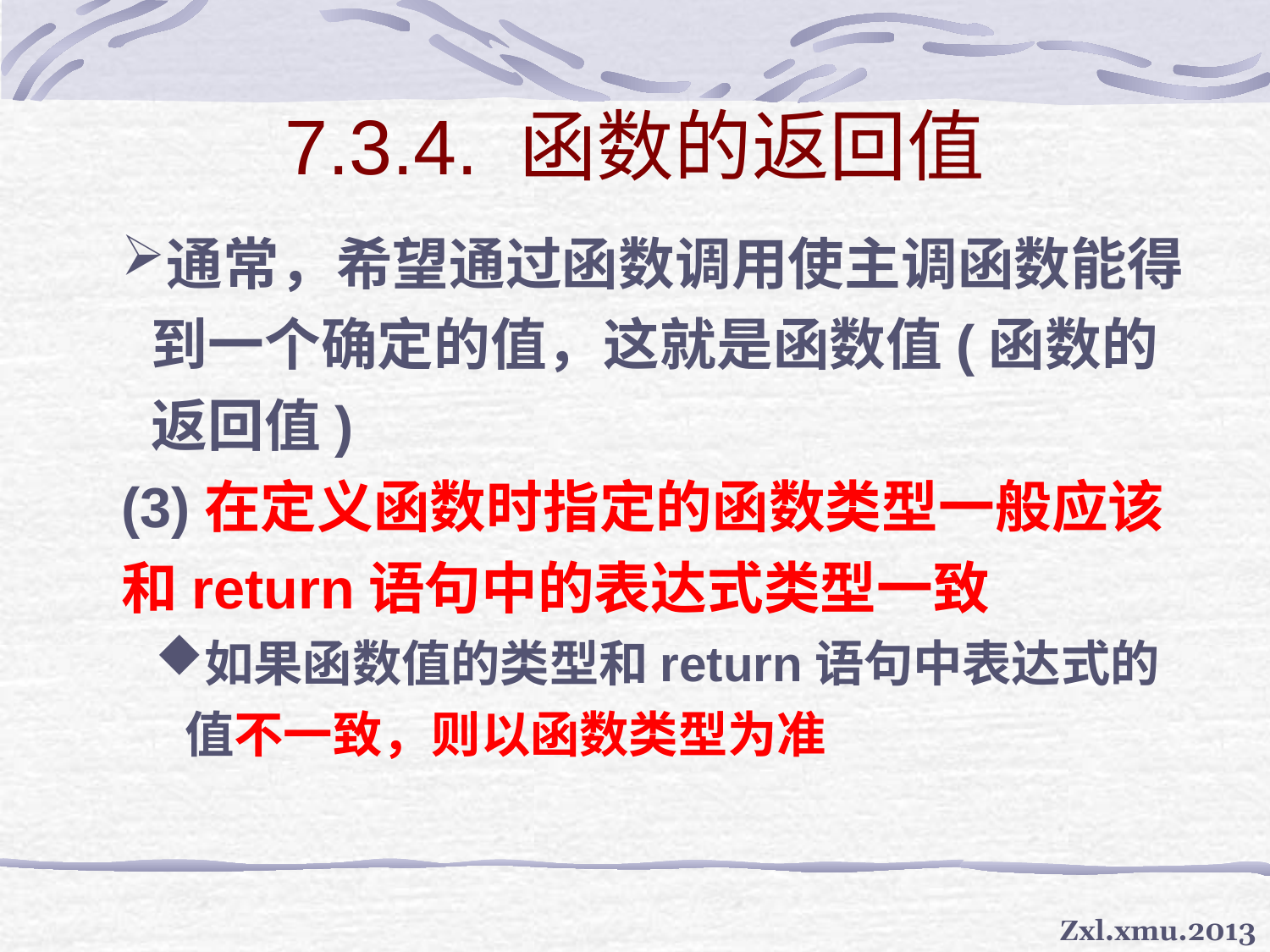

# 7.3.4. 函数的返回值
通常，希望通过函数调用使主调函数能得到一个确定的值，这就是函数值(函数的返回值)
(3)在定义函数时指定的函数类型一般应该和return语句中的表达式类型一致
如果函数值的类型和return语句中表达式的值不一致，则以函数类型为准